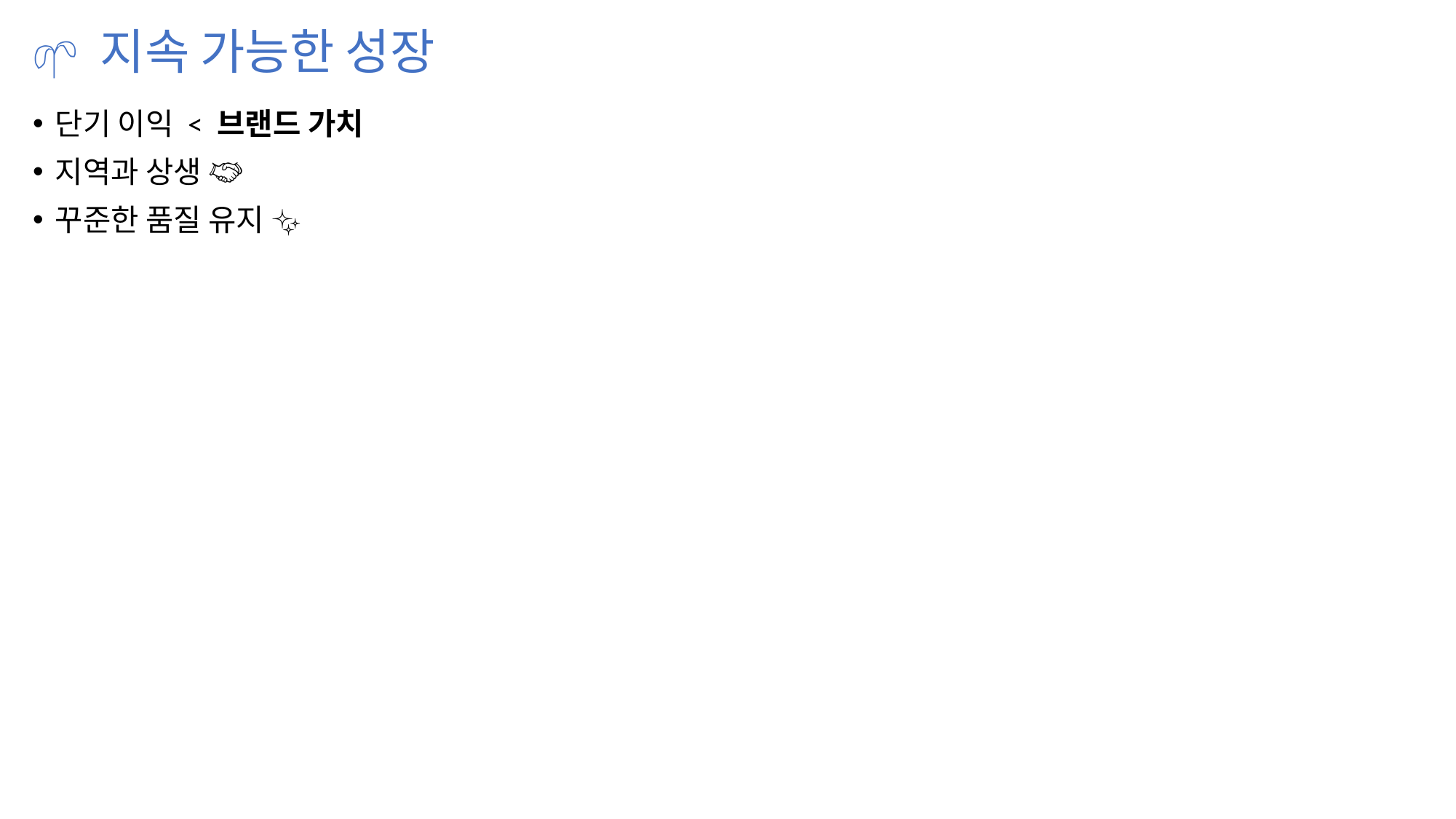

# 🌱 지속 가능한 성장
단기 이익 < 브랜드 가치
지역과 상생 🤝
꾸준한 품질 유지 ✨